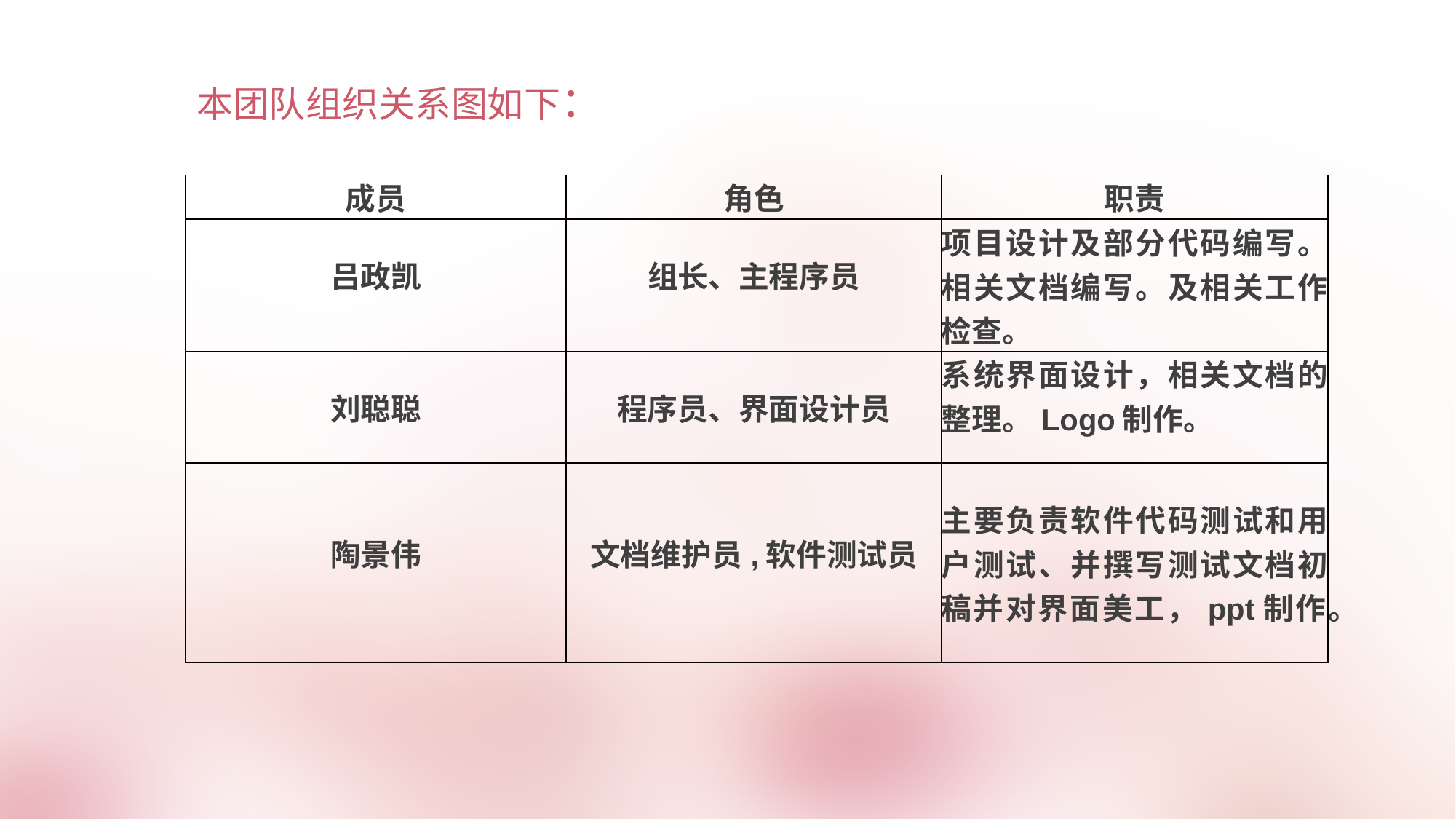

本团队组织关系图如下：
| 成员 | 角色 | 职责 |
| --- | --- | --- |
| 吕政凯 | 组长、主程序员 | 项目设计及部分代码编写。相关文档编写。及相关工作检查。 |
| 刘聪聪 | 程序员、界面设计员 | 系统界面设计，相关文档的整理。Logo制作。 |
| 陶景伟 | 文档维护员,软件测试员 | 主要负责软件代码测试和用户测试、并撰写测试文档初稿并对界面美工，ppt制作。 |